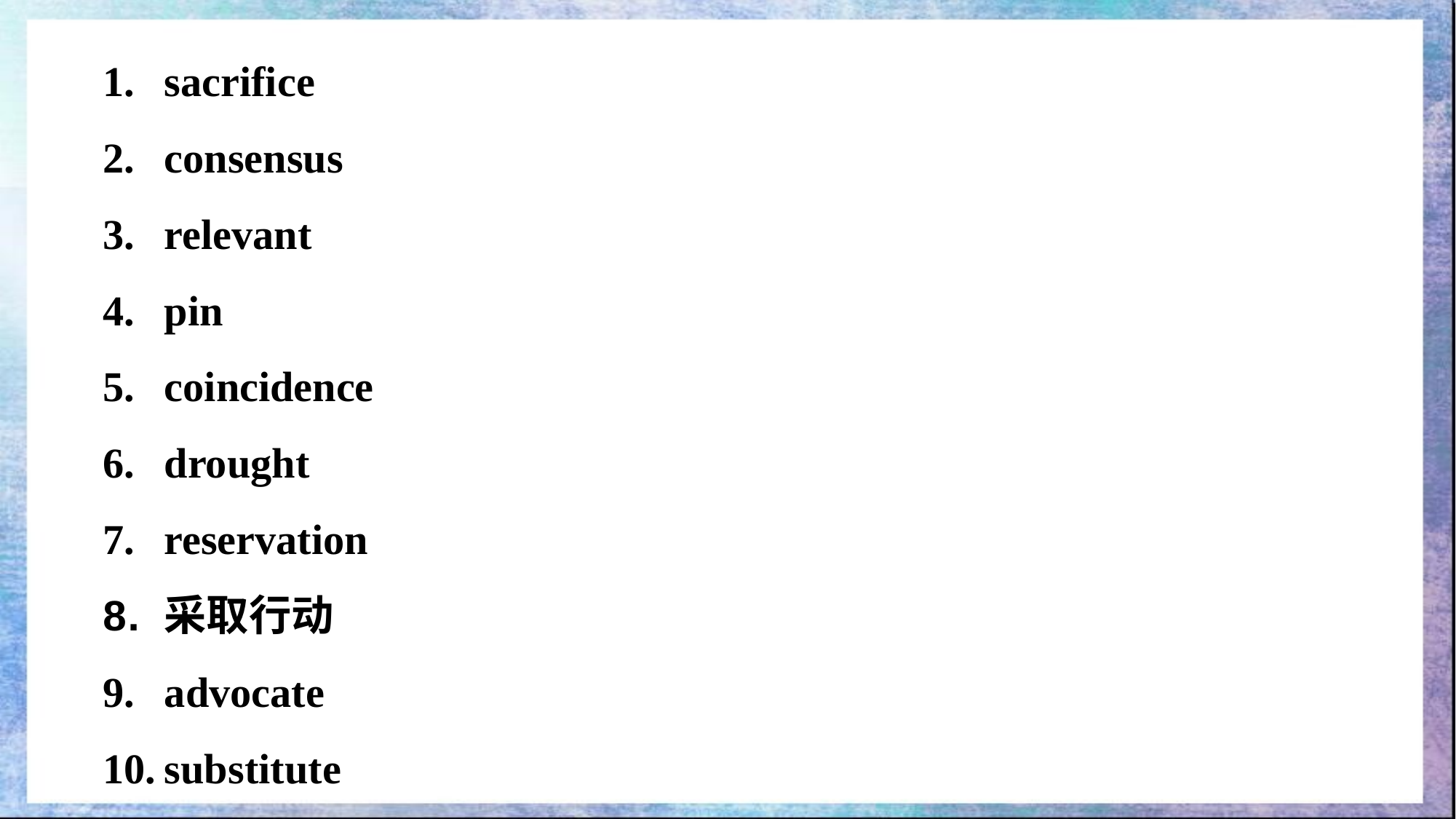

sacrifice
consensus
relevant
pin
coincidence
drought
reservation
采取行动
advocate
substitute